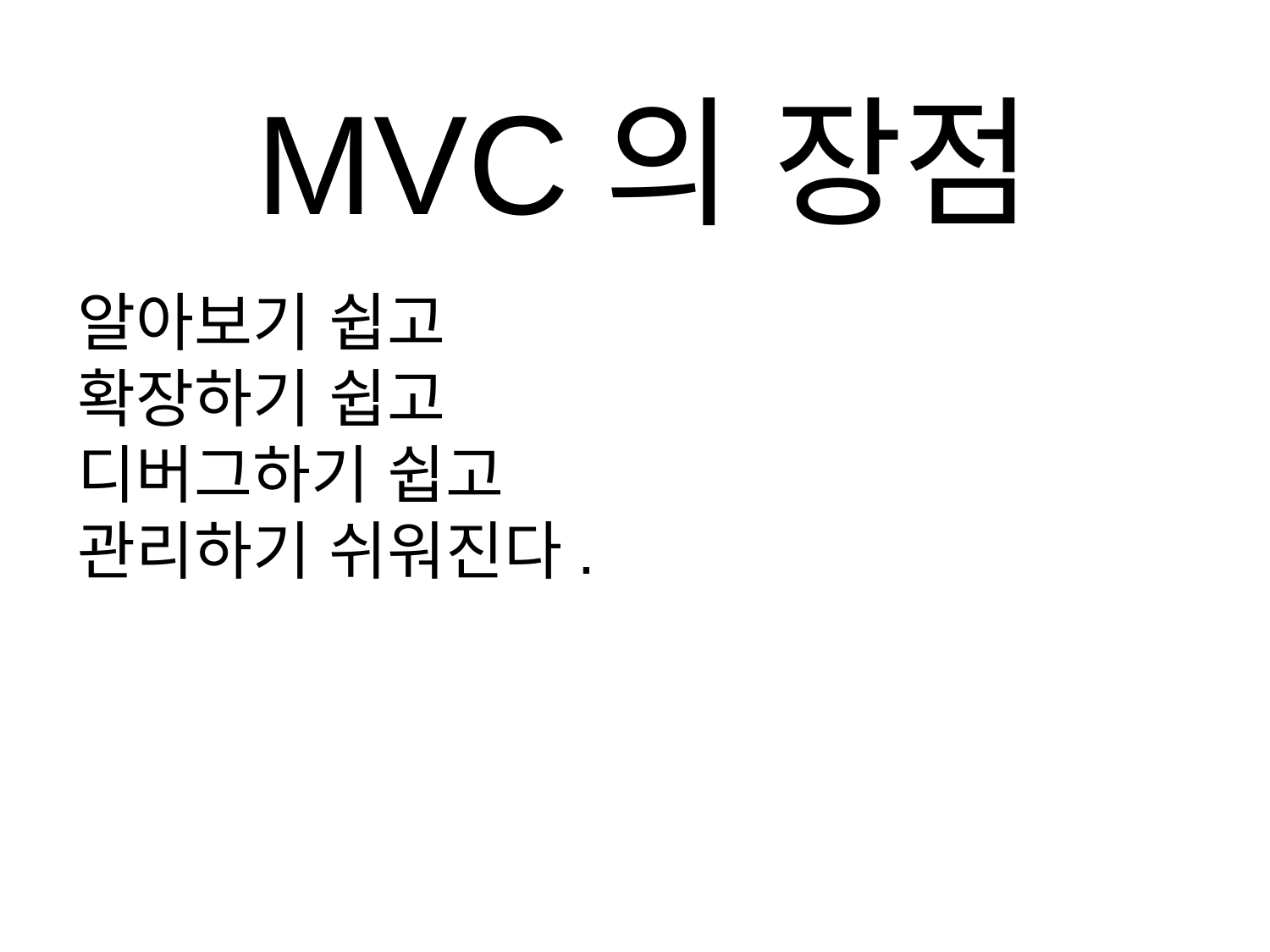

MVC의 장점
알아보기 쉽고
확장하기 쉽고
디버그하기 쉽고
관리하기 쉬워진다.